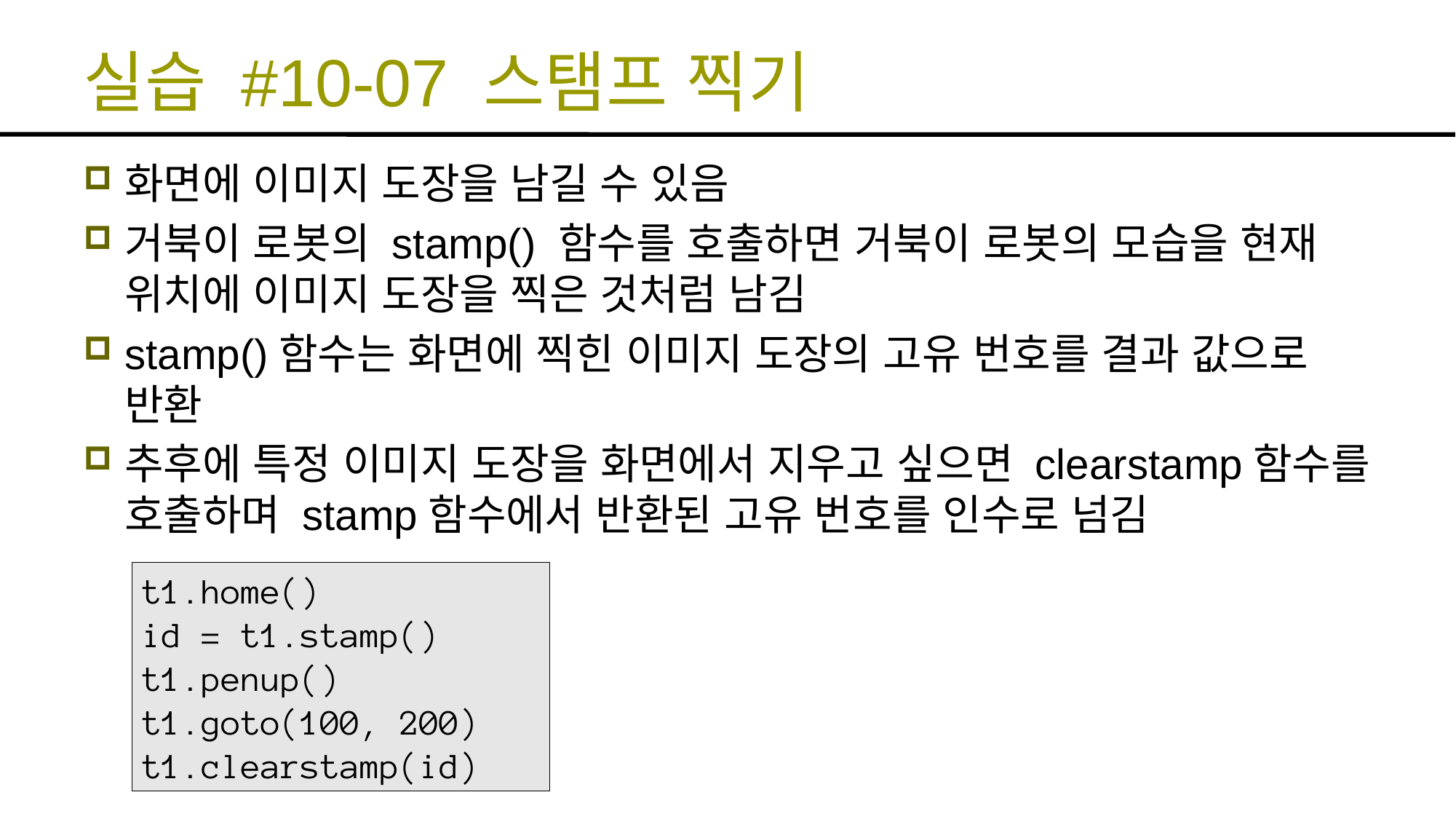

# 실습 #10-07 스탬프 찍기
화면에 이미지 도장을 남길 수 있음
거북이 로봇의 stamp() 함수를 호출하면 거북이 로봇의 모습을 현재 위치에 이미지 도장을 찍은 것처럼 남김
stamp()함수는 화면에 찍힌 이미지 도장의 고유 번호를 결과 값으로 반환
추후에 특정 이미지 도장을 화면에서 지우고 싶으면 clearstamp함수를 호출하며 stamp함수에서 반환된 고유 번호를 인수로 넘김
t1.home()
id = t1.stamp()
t1.penup()
t1.goto(100, 200)
t1.clearstamp(id)